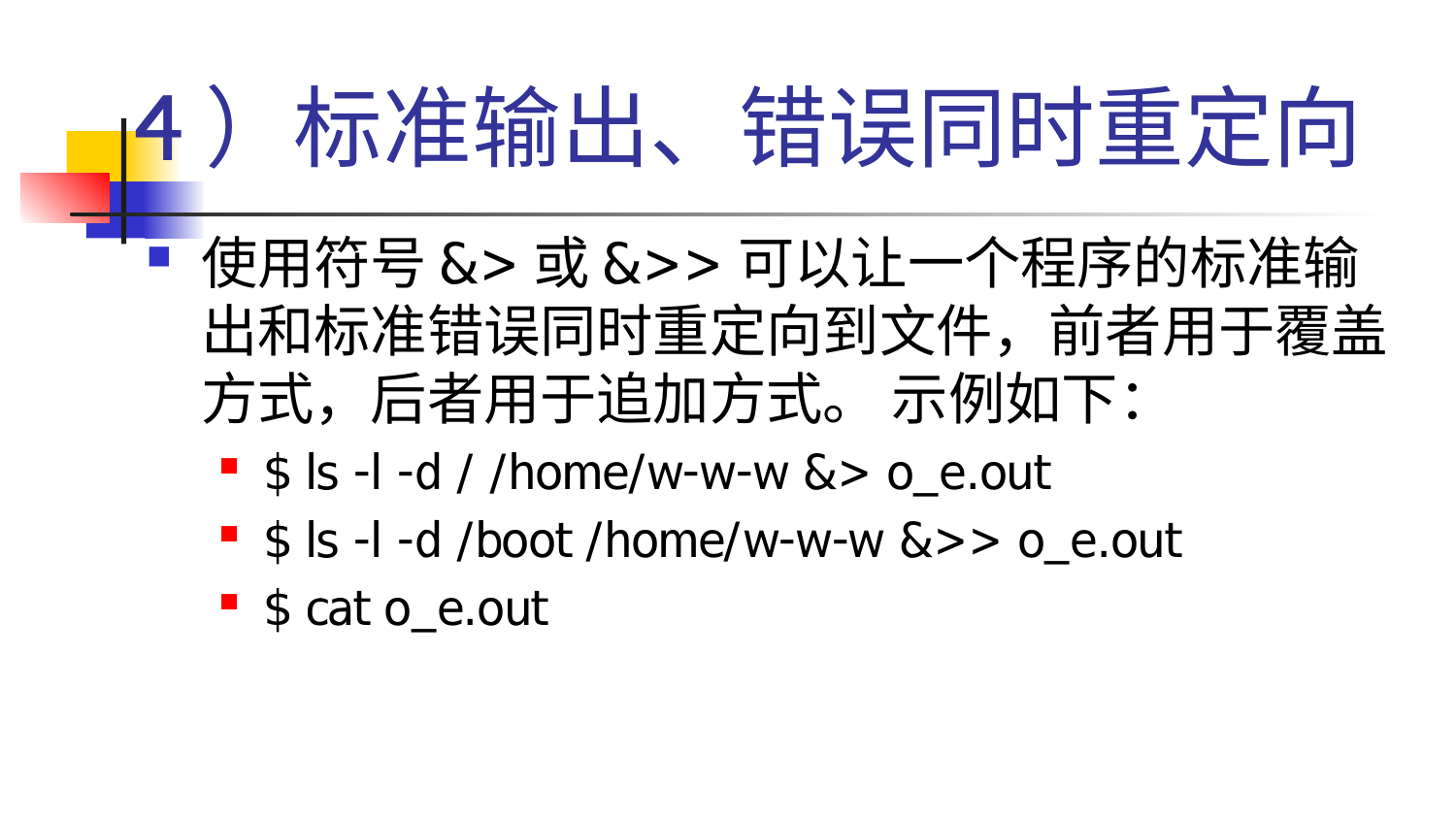

# 4）标准输出、错误同时重定向
使用符号&>或&>>可以让一个程序的标准输出和标准错误同时重定向到文件，前者用于覆盖方式，后者用于追加方式。 示例如下：
$ ls -l -d / /home/w-w-w &> o_e.out
$ ls -l -d /boot /home/w-w-w &>> o_e.out
$ cat o_e.out